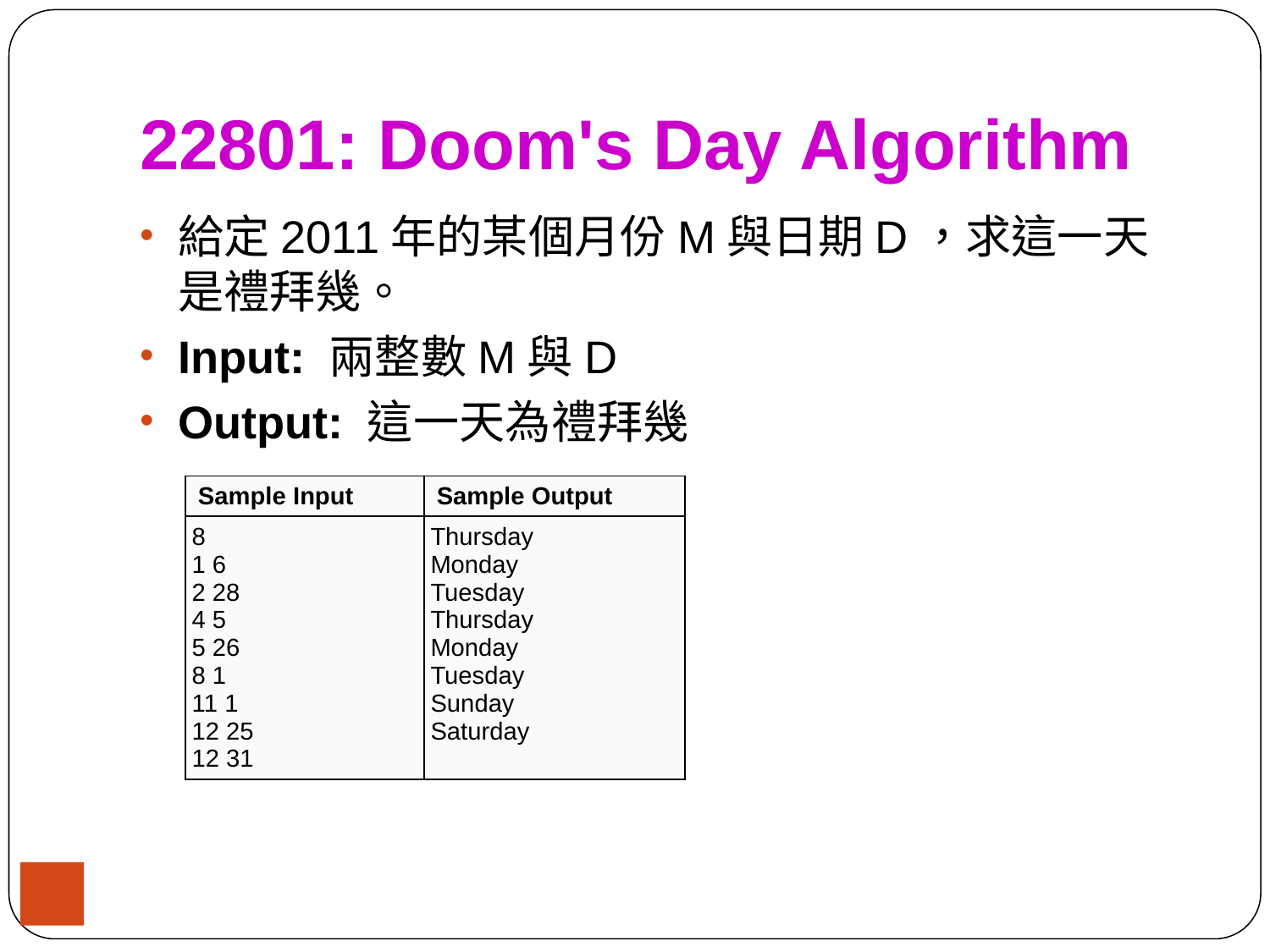

# 22801: Doom's Day Algorithm
給定2011年的某個月份M與日期D，求這一天是禮拜幾。
Input: 兩整數M與D
Output: 這一天為禮拜幾
| Sample Input | Sample Output |
| --- | --- |
| 8 1 6 2 28 4 5 5 26 8 1 11 1 12 25 12 31 | Thursday Monday Tuesday Thursday Monday Tuesday Sunday Saturday |